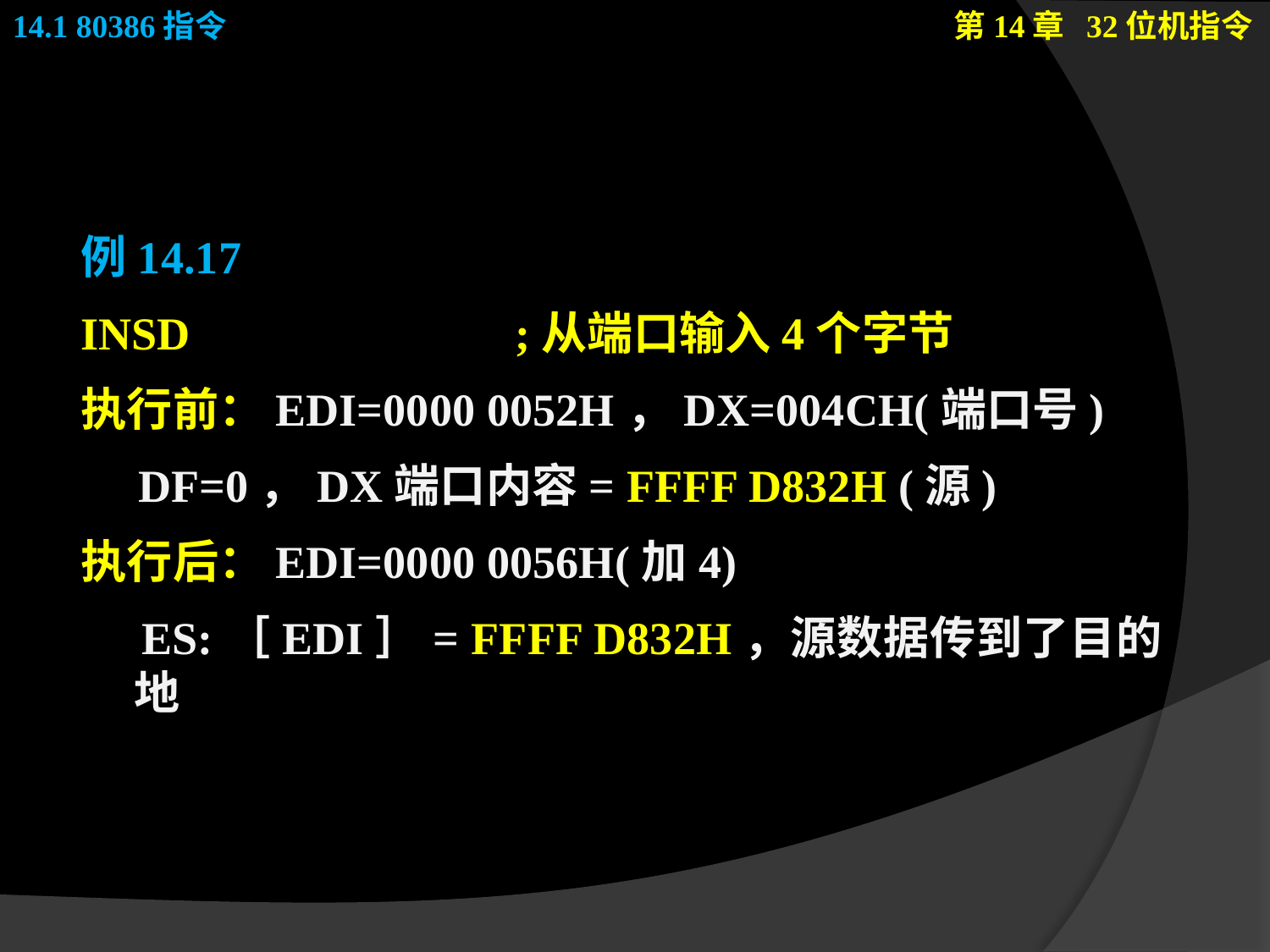

例14.17
INSD			;从端口输入4个字节
执行前：EDI=0000 0052H，DX=004CH(端口号)
     DF=0，DX端口内容= FFFF D832H (源)
执行后：EDI=0000 0056H(加4)
     ES:［EDI］= FFFF D832H，源数据传到了目的地